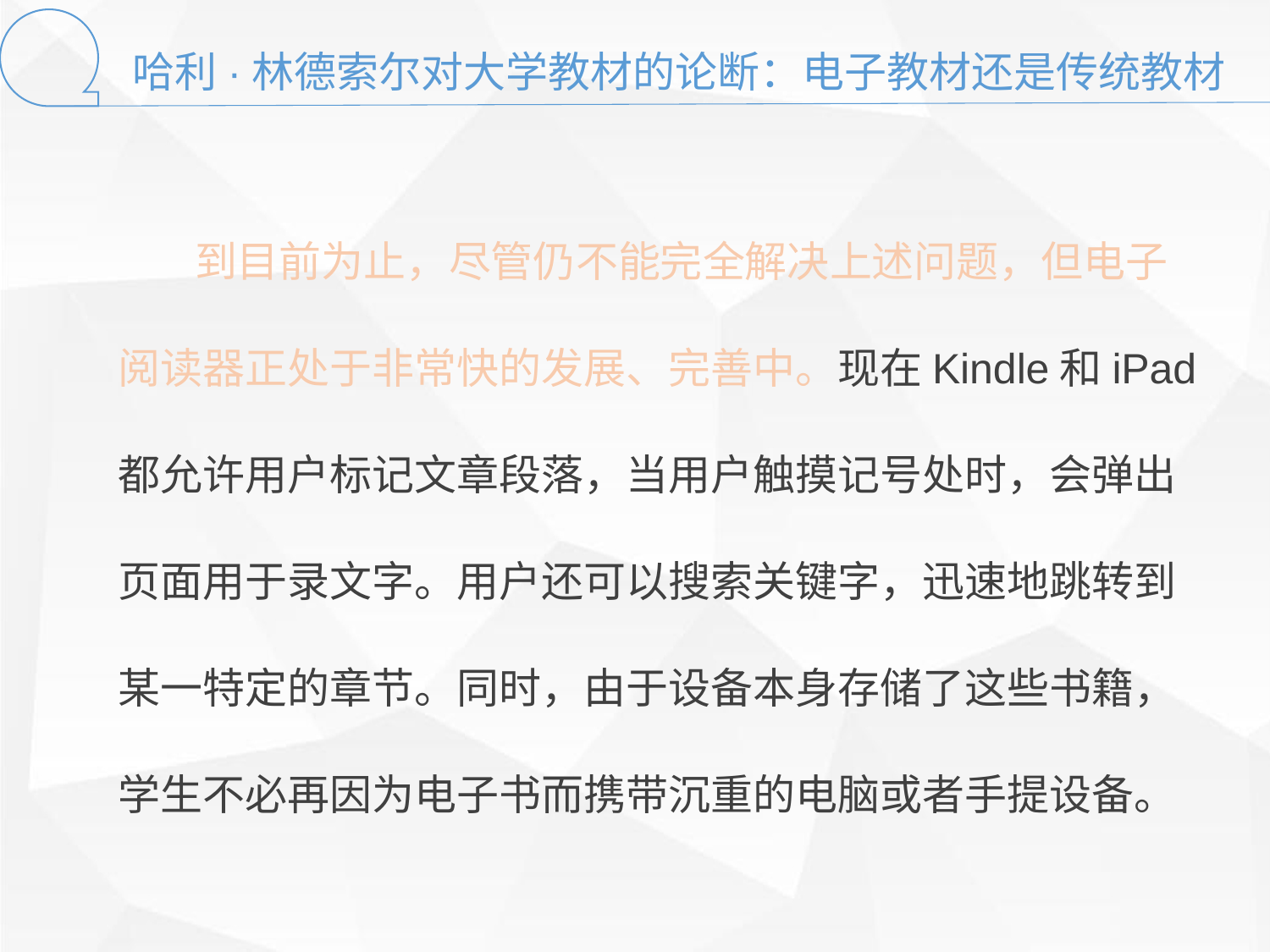

哈利·林德索尔对大学教材的论断：电子教材还是传统教材
       到目前为止，尽管仍不能完全解决上述问题，但电子阅读器正处于非常快的发展、完善中。现在Kindle和iPad都允许用户标记文章段落，当用户触摸记号处时，会弹出页面用于录文字。用户还可以搜索关键字，迅速地跳转到某一特定的章节。同时，由于设备本身存储了这些书籍，学生不必再因为电子书而携带沉重的电脑或者手提设备。